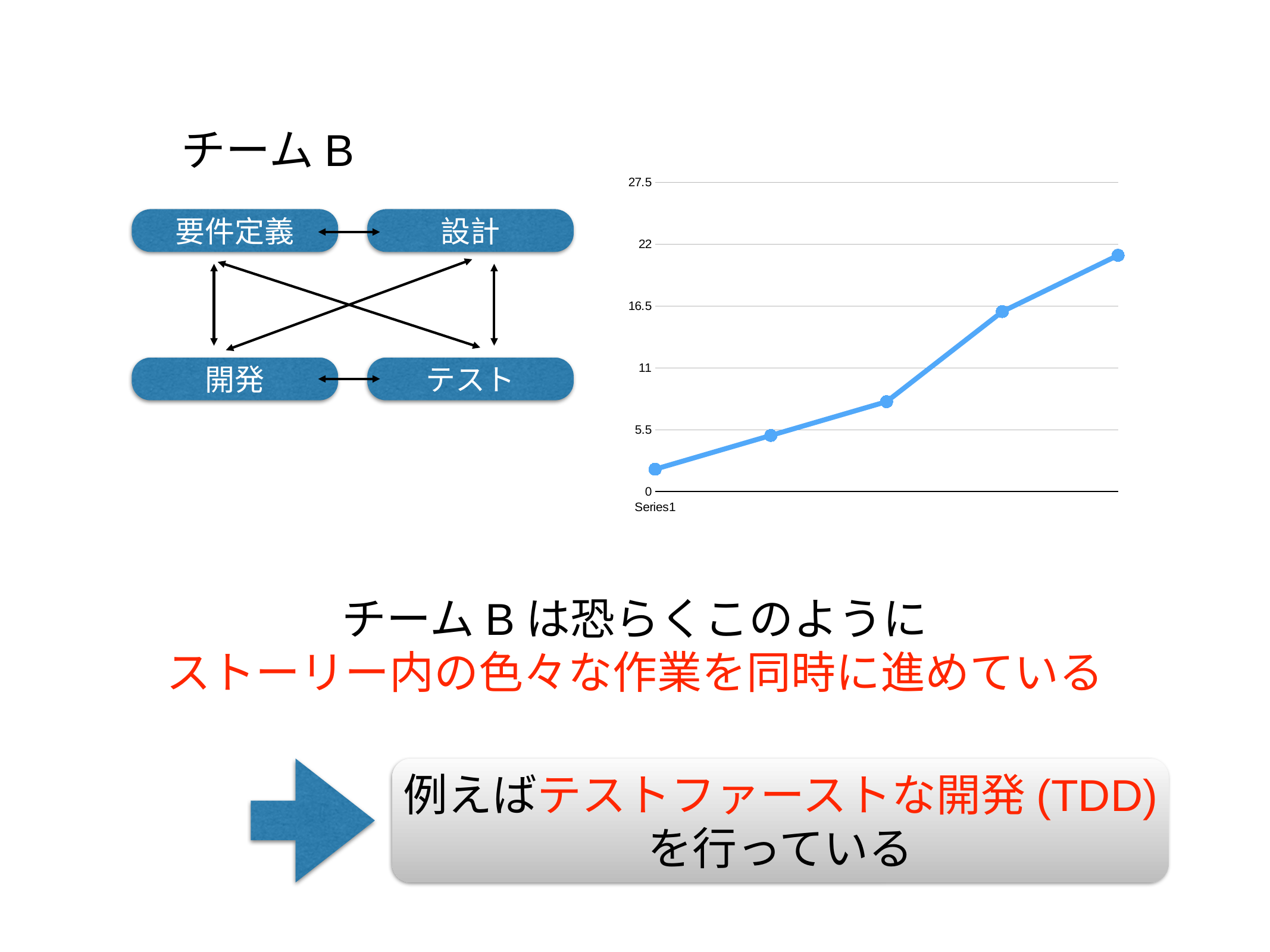

チームB

### Chart

| Category |  |
|---|---|
| None | 2.0 |
| None | 5.0 |
| None | 8.0 |
| None | 16.0 |
| None | 21.0 |
要件定義
設計

開発
テスト

チームBは恐らくこのように
ストーリー内の色々な作業を同時に進めている

例えばテストファーストな開発(TDD)
を行っている